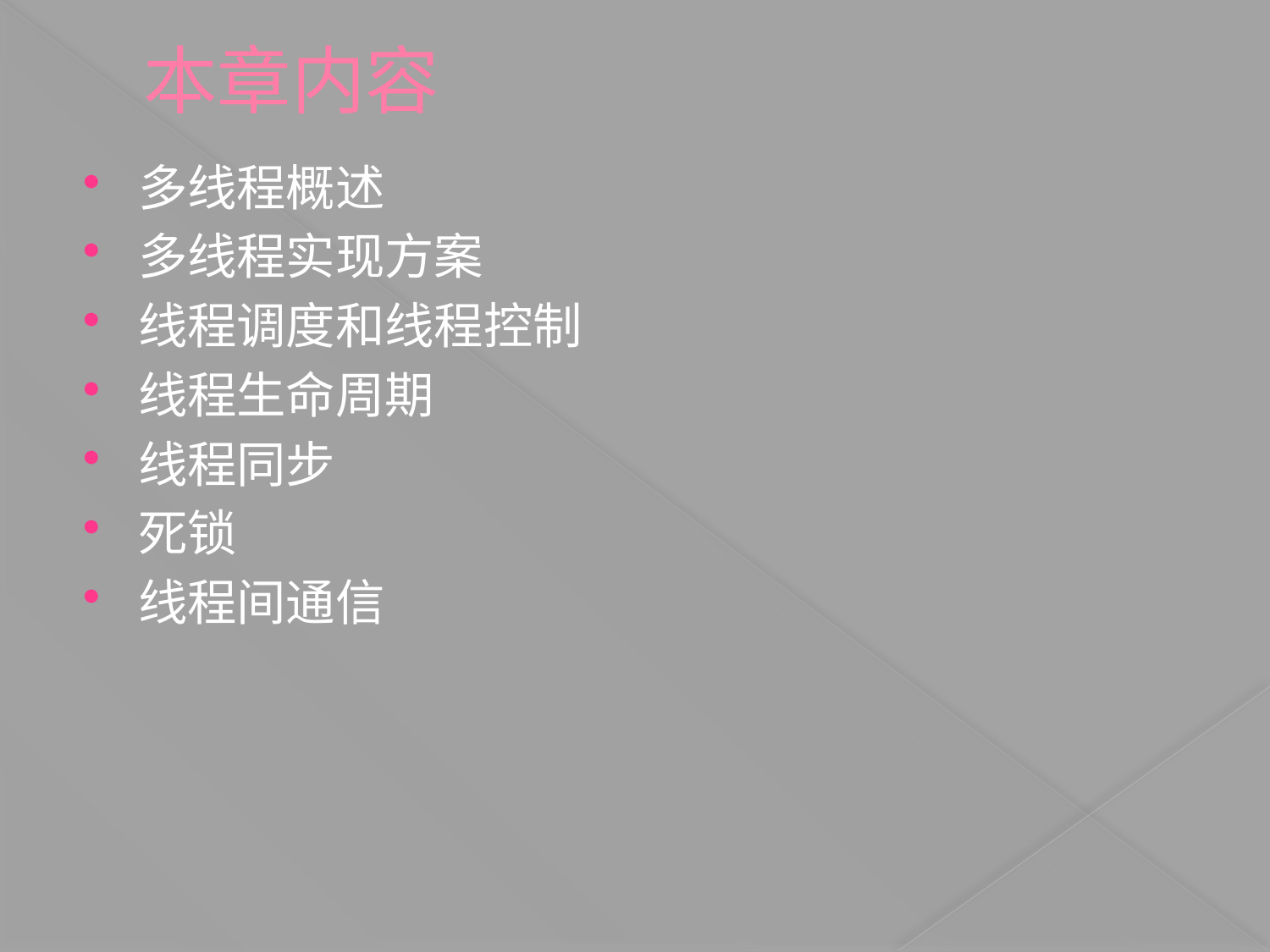

# 本章内容
多线程概述
多线程实现方案
线程调度和线程控制
线程生命周期
线程同步
死锁
线程间通信